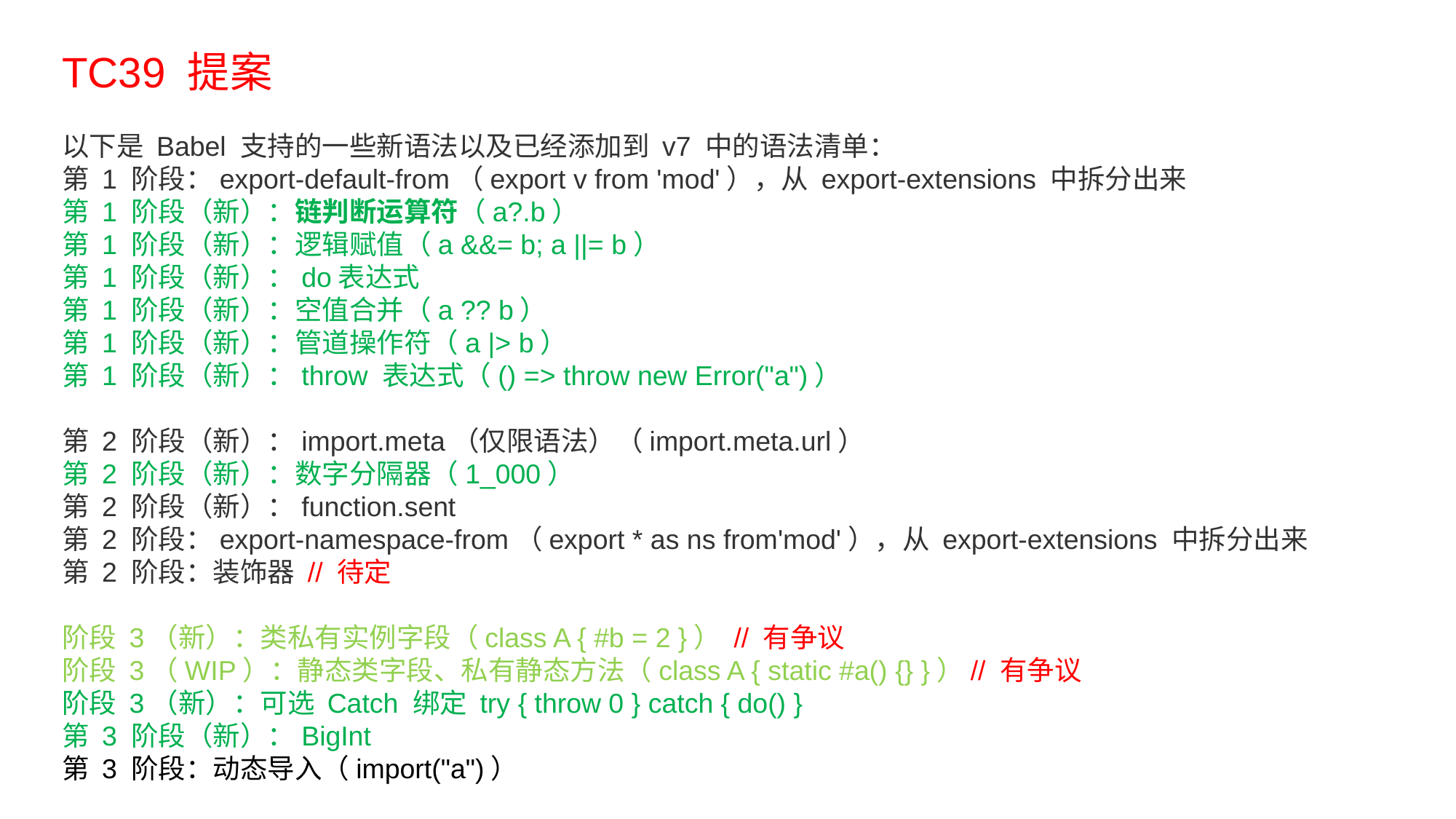

TC39 提案

以下是 Babel 支持的一些新语法以及已经添加到 v7 中的语法清单：
第 1 阶段：export-default-from（export v from 'mod'），从 export-extensions 中拆分出来
第 1 阶段（新）：链判断运算符（a?.b）
第 1 阶段（新）：逻辑赋值（a &&= b; a ||= b）
第 1 阶段（新）：do表达式
第 1 阶段（新）：空值合并（a ?? b）
第 1 阶段（新）：管道操作符（a |> b）
第 1 阶段（新）：throw 表达式（() => throw new Error("a")）

第 2 阶段（新）：import.meta（仅限语法）（import.meta.url）
第 2 阶段（新）：数字分隔器（1_000）
第 2 阶段（新）：function.sent
第 2 阶段：export-namespace-from（export * as ns from'mod'），从 export-extensions 中拆分出来
第 2 阶段：装饰器 // 待定

阶段 3（新）：类私有实例字段（class A { #b = 2 }） // 有争议
阶段 3（WIP）：静态类字段、私有静态方法（class A { static #a() {} }）// 有争议
阶段 3（新）：可选 Catch 绑定 try { throw 0 } catch { do() }
第 3 阶段（新）：BigInt
第 3 阶段：动态导入（import("a")）